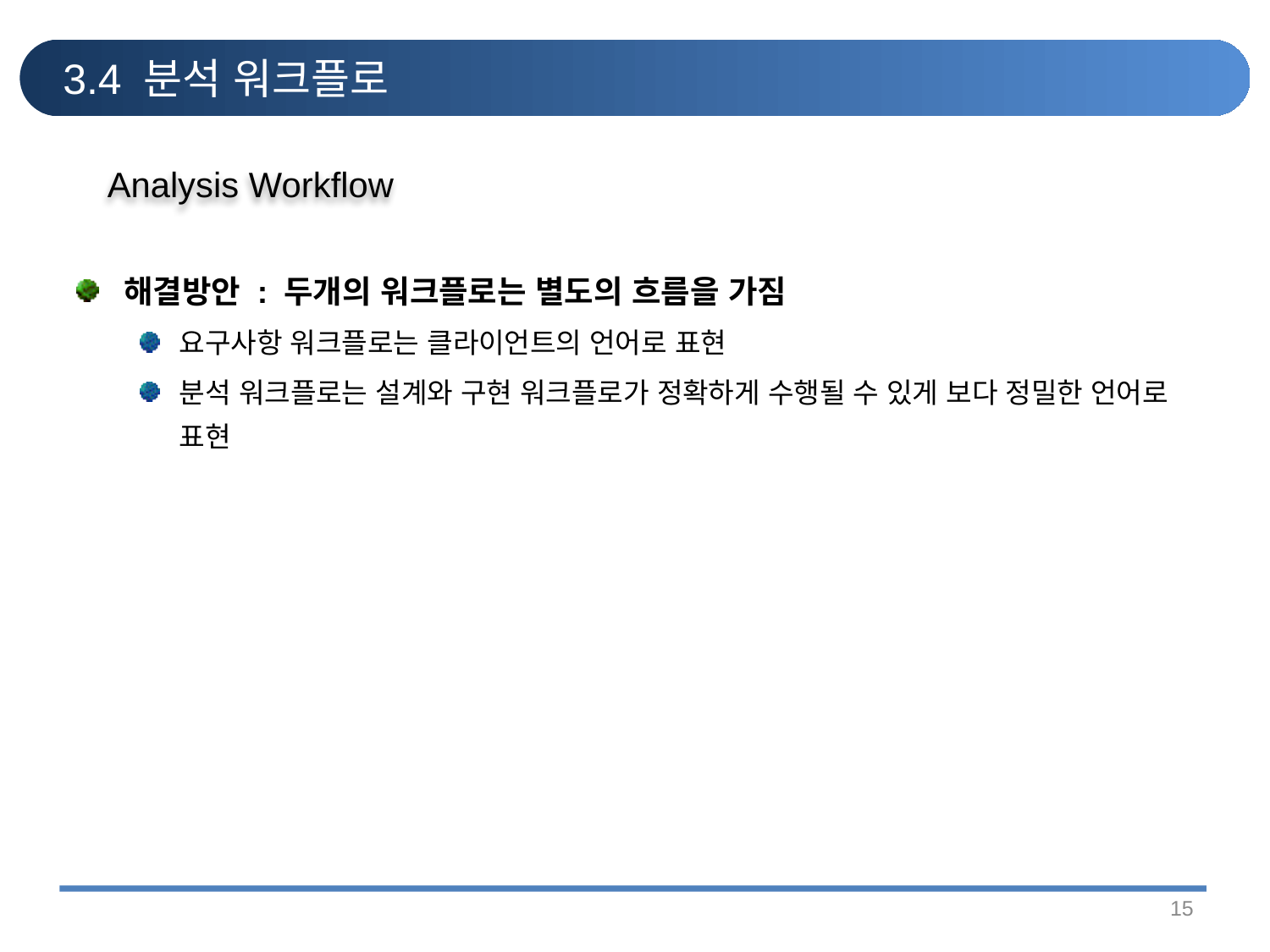

# 3.4 분석 워크플로
Analysis Workflow
해결방안 : 두개의 워크플로는 별도의 흐름을 가짐
요구사항 워크플로는 클라이언트의 언어로 표현
분석 워크플로는 설계와 구현 워크플로가 정확하게 수행될 수 있게 보다 정밀한 언어로 표현
15